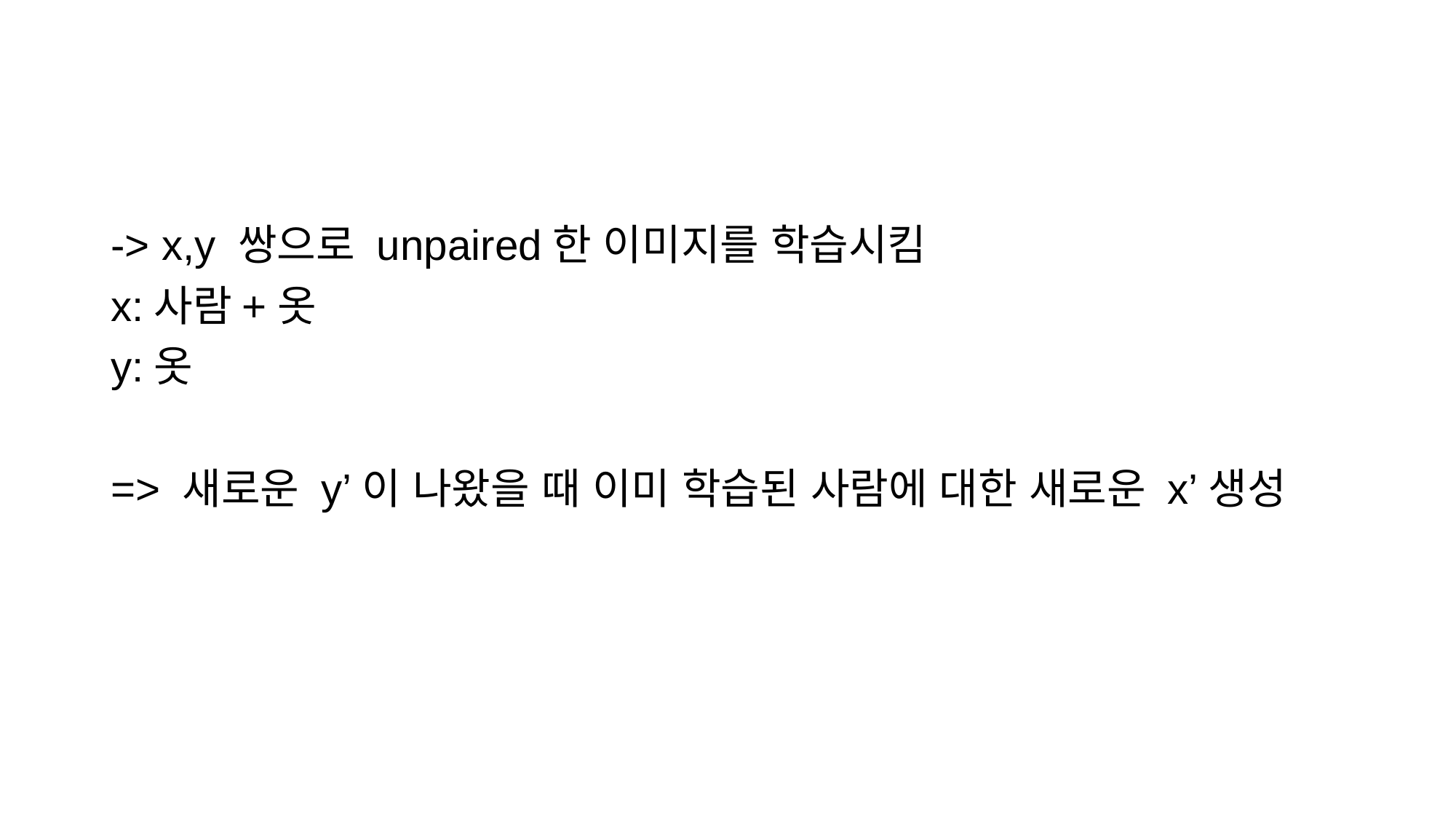

#
-> x,y 쌍으로 unpaired한 이미지를 학습시킴
x:사람+옷
y:옷

=> 새로운 y’이 나왔을 때 이미 학습된 사람에 대한 새로운 x’생성